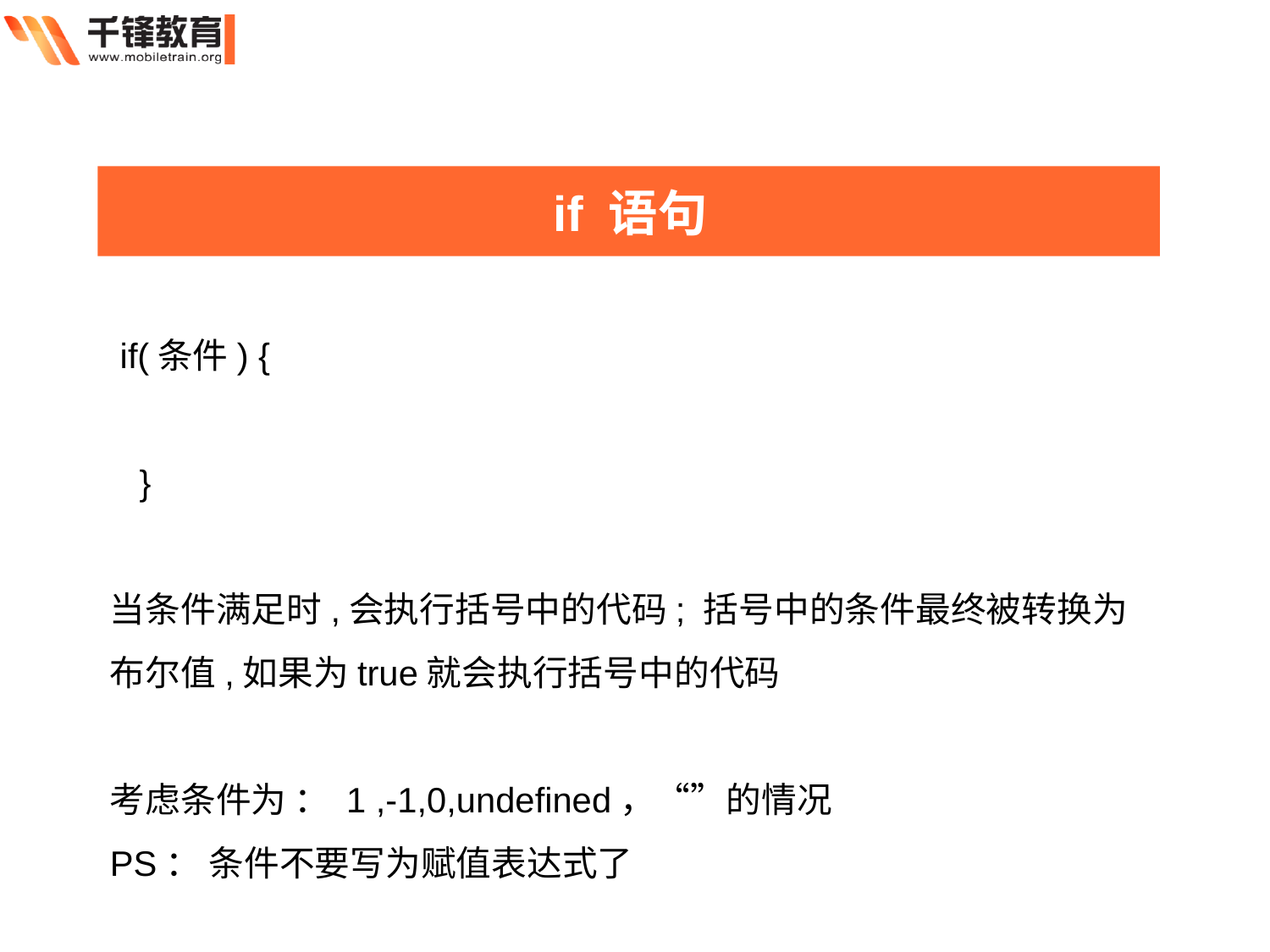

if 语句
 if(条件) {

   }

当条件满足时,会执行括号中的代码; 括号中的条件最终被转换为布尔值,如果为true就会执行括号中的代码

考虑条件为 ： 1 ,-1,0,undefined，“”的情况
PS： 条件不要写为赋值表达式了